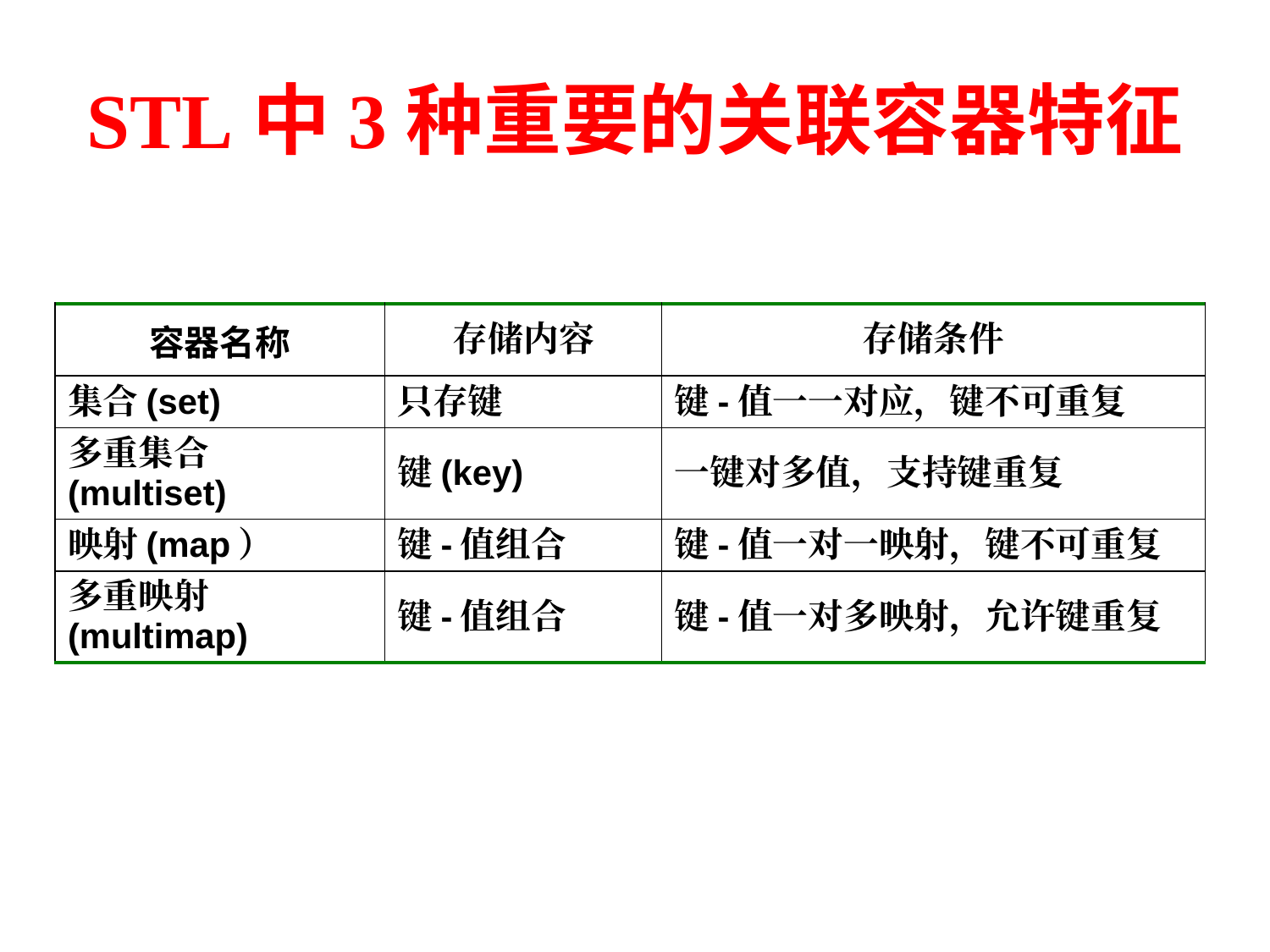

# STL中3种重要的关联容器特征
| 容器名称 | 存储内容 | 存储条件 |
| --- | --- | --- |
| 集合(set) | 只存键 | 键-值一一对应，键不可重复 |
| 多重集合(multiset) | 键(key) | 一键对多值，支持键重复 |
| 映射(map） | 键-值组合 | 键-值一对一映射，键不可重复 |
| 多重映射(multimap) | 键-值组合 | 键-值一对多映射，允许键重复 |